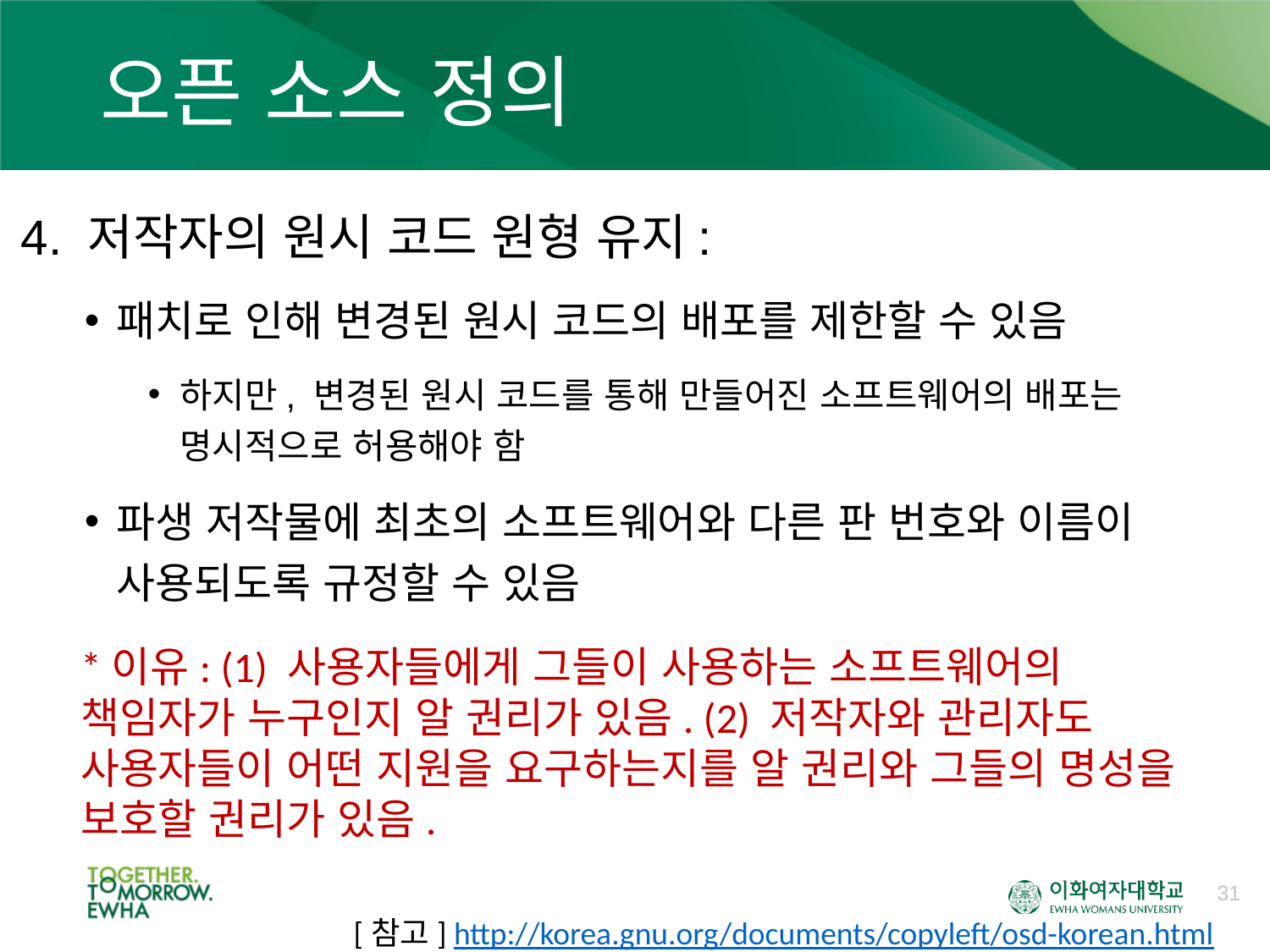

# 오픈 소스 정의
4. 저작자의 원시 코드 원형 유지:
패치로 인해 변경된 원시 코드의 배포를 제한할 수 있음
하지만, 변경된 원시 코드를 통해 만들어진 소프트웨어의 배포는 명시적으로 허용해야 함
파생 저작물에 최초의 소프트웨어와 다른 판 번호와 이름이 사용되도록 규정할 수 있음

*이유: (1) 사용자들에게 그들이 사용하는 소프트웨어의 책임자가 누구인지 알 권리가 있음. (2) 저작자와 관리자도 사용자들이 어떤 지원을 요구하는지를 알 권리와 그들의 명성을 보호할 권리가 있음.
31
[참고] http://korea.gnu.org/documents/copyleft/osd-korean.html